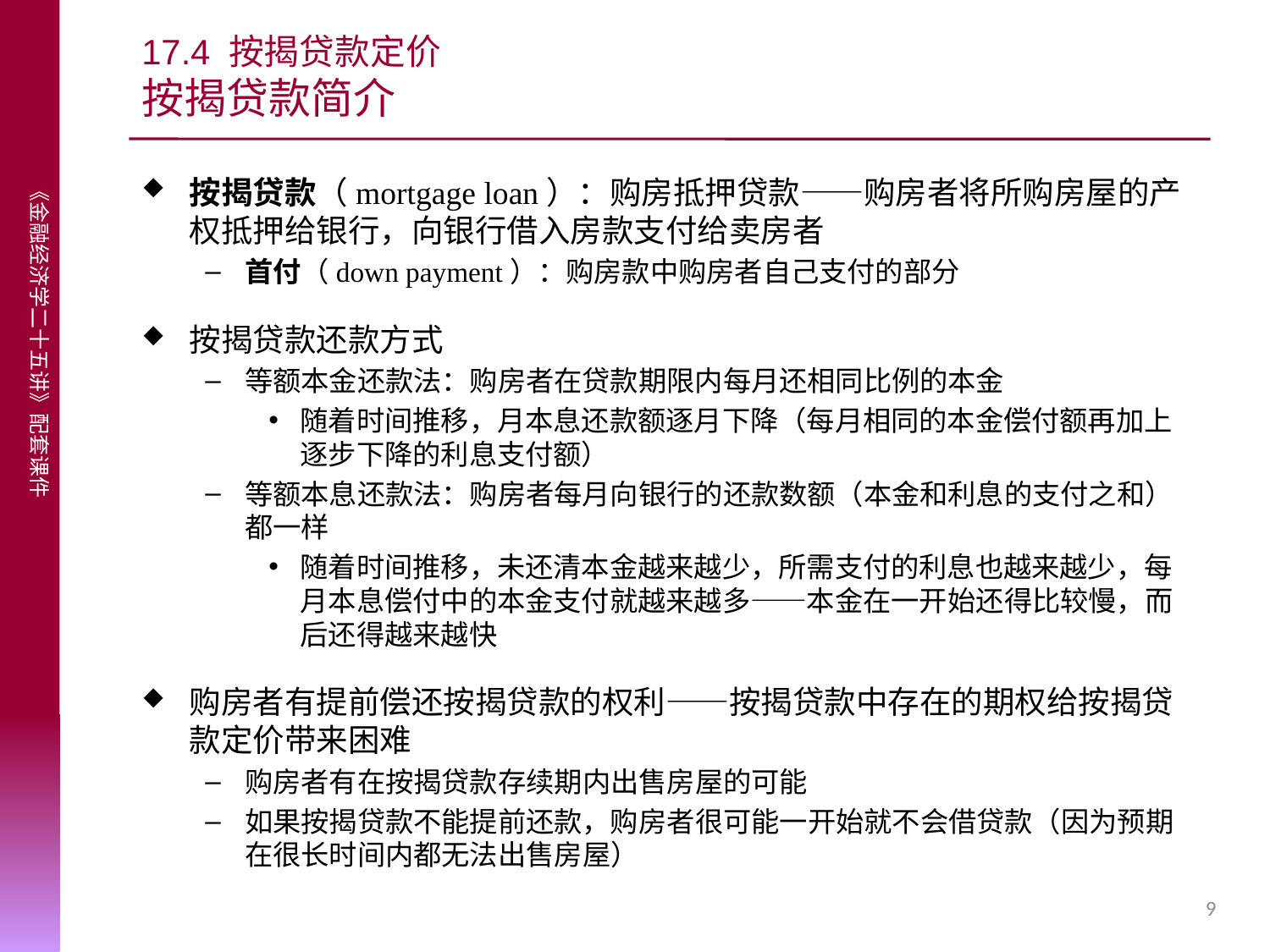

# 17.4 按揭贷款定价 按揭贷款简介
按揭贷款（mortgage loan）：购房抵押贷款——购房者将所购房屋的产权抵押给银行，向银行借入房款支付给卖房者
首付（down payment）：购房款中购房者自己支付的部分
按揭贷款还款方式
等额本金还款法：购房者在贷款期限内每月还相同比例的本金
随着时间推移，月本息还款额逐月下降（每月相同的本金偿付额再加上逐步下降的利息支付额）
等额本息还款法：购房者每月向银行的还款数额（本金和利息的支付之和）都一样
随着时间推移，未还清本金越来越少，所需支付的利息也越来越少，每月本息偿付中的本金支付就越来越多——本金在一开始还得比较慢，而后还得越来越快
购房者有提前偿还按揭贷款的权利——按揭贷款中存在的期权给按揭贷款定价带来困难
购房者有在按揭贷款存续期内出售房屋的可能
如果按揭贷款不能提前还款，购房者很可能一开始就不会借贷款（因为预期在很长时间内都无法出售房屋）
9